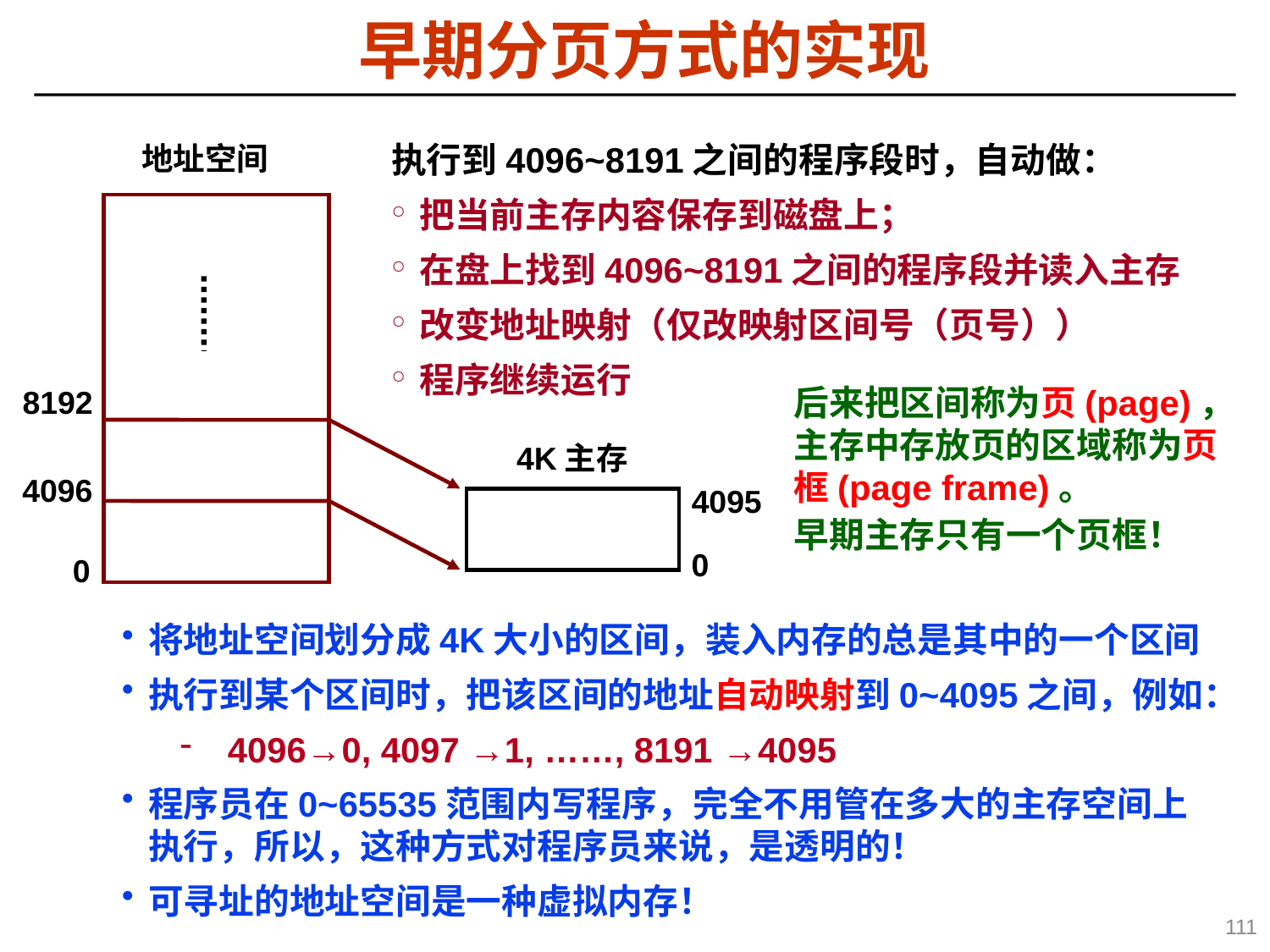

早期分页方式的实现
执行到4096~8191之间的程序段时，自动做：
把当前主存内容保存到磁盘上；
在盘上找到4096~8191之间的程序段并读入主存
改变地址映射（仅改映射区间号（页号））
程序继续运行
地址空间

后来把区间称为页(page)，主存中存放页的区域称为页框(page frame)。
早期主存只有一个页框！
8192

4K主存
4096
4095

0
0

将地址空间划分成4K大小的区间，装入内存的总是其中的一个区间
执行到某个区间时，把该区间的地址自动映射到0~4095之间，例如：
4096→0, 4097 →1, ……, 8191 →4095
程序员在0~65535范围内写程序，完全不用管在多大的主存空间上执行，所以，这种方式对程序员来说，是透明的！
可寻址的地址空间是一种虚拟内存！
111